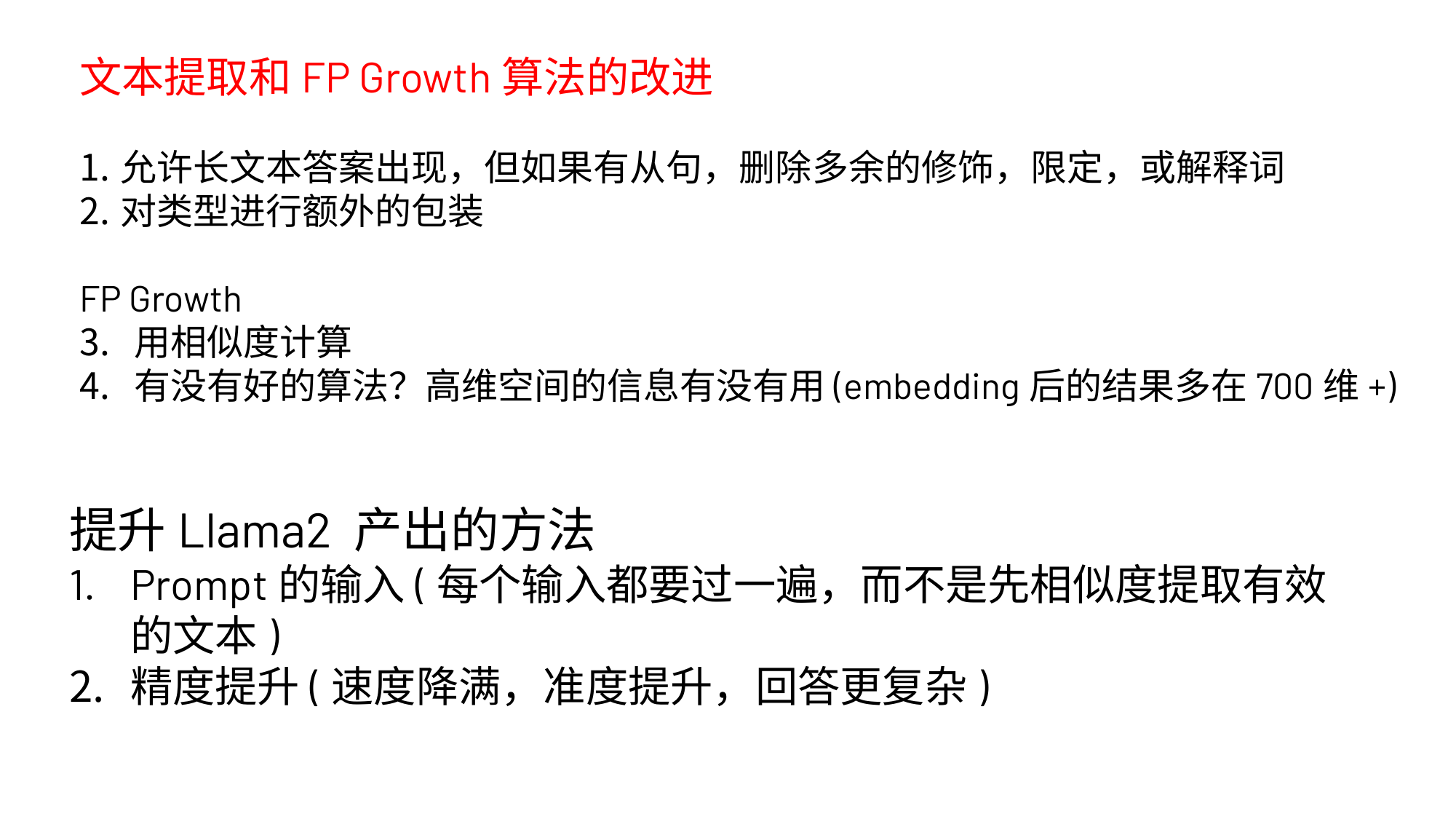

文本提取和FP Growth算法的改进

允许长文本答案出现，但如果有从句，删除多余的修饰，限定，或解释词
对类型进行额外的包装

FP Growth
用相似度计算
有没有好的算法？高维空间的信息有没有用(embedding后的结果多在700维+)
提升Llama2 产出的方法
Prompt的输入(每个输入都要过一遍，而不是先相似度提取有效的文本)
精度提升(速度降满，准度提升，回答更复杂)